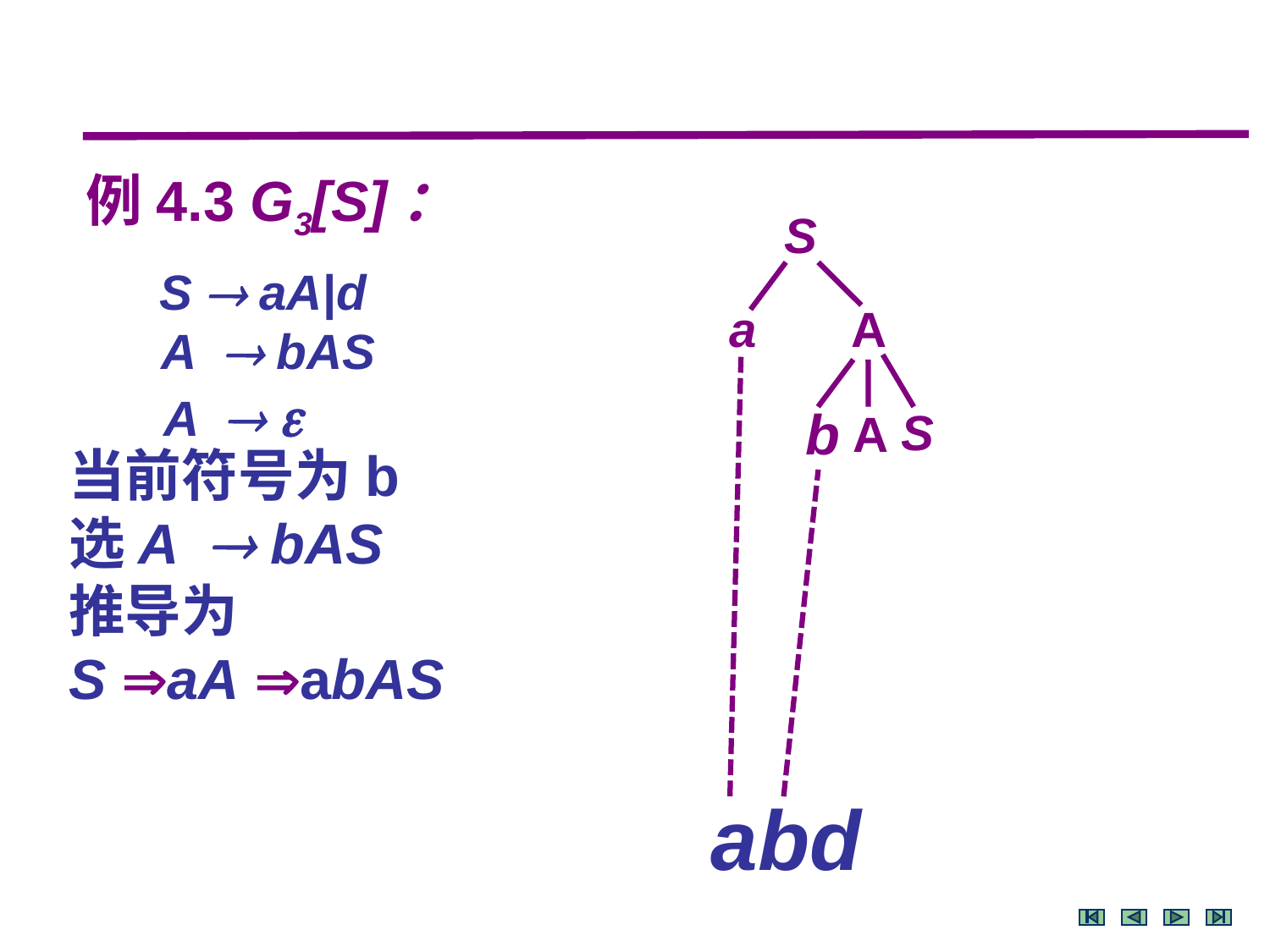

例4.3 G3[S]：

           S → aA|d	         	 	 A  → bAS
	 A  → ε
S

a
A

b
S
A
当前符号为b
选A  → bAS
推导为
S ⇒aA ⇒abAS

abd